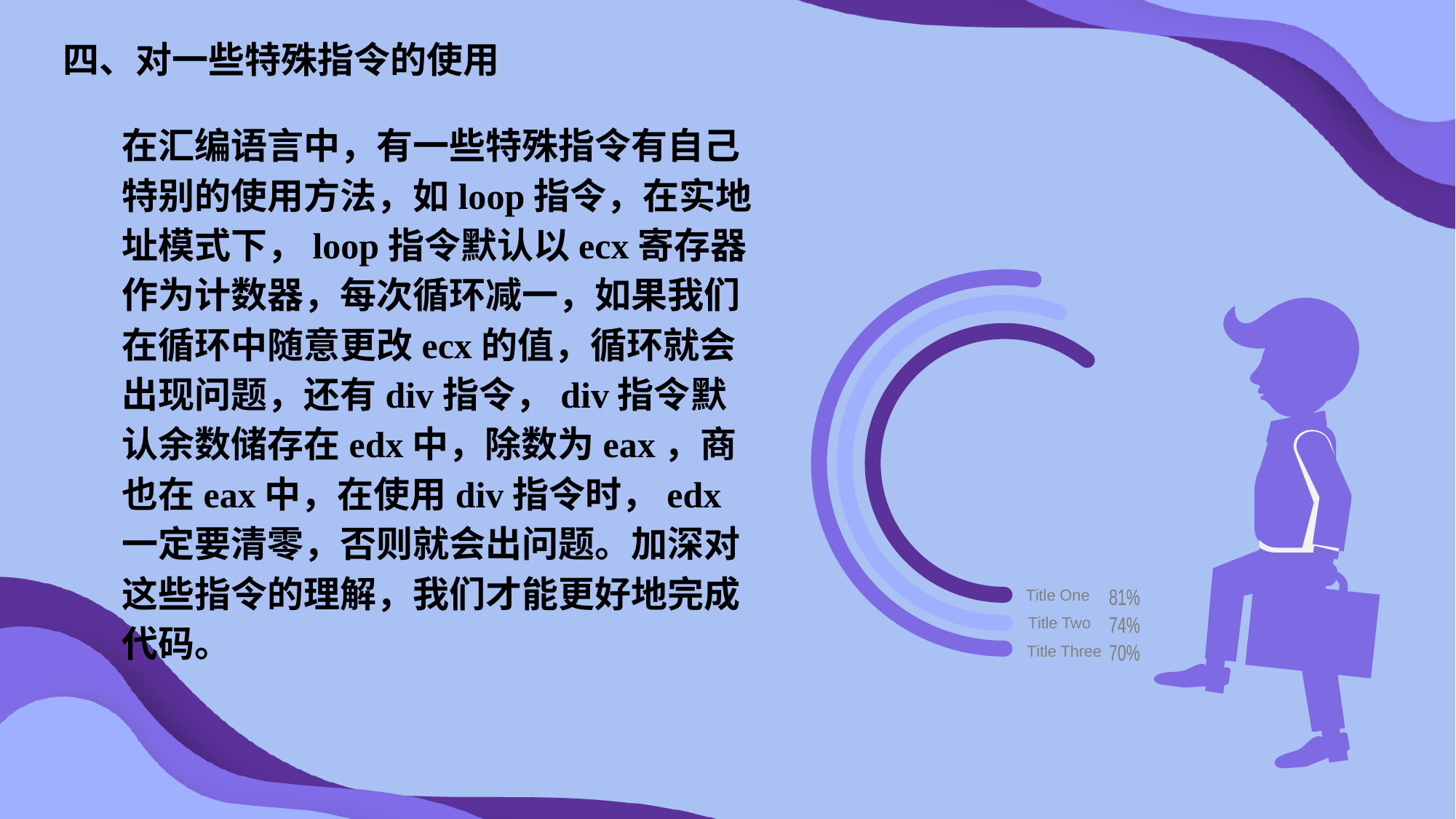

四、对一些特殊指令的使用
在汇编语言中，有一些特殊指令有自己特别的使用方法，如loop指令，在实地址模式下，loop指令默认以ecx寄存器作为计数器，每次循环减一，如果我们在循环中随意更改ecx的值，循环就会出现问题，还有div指令，div指令默认余数储存在edx中，除数为eax，商也在eax中，在使用div指令时，edx一定要清零，否则就会出问题。加深对这些指令的理解，我们才能更好地完成代码。

Title One
81%
Title Two
74%
Title Three
70%